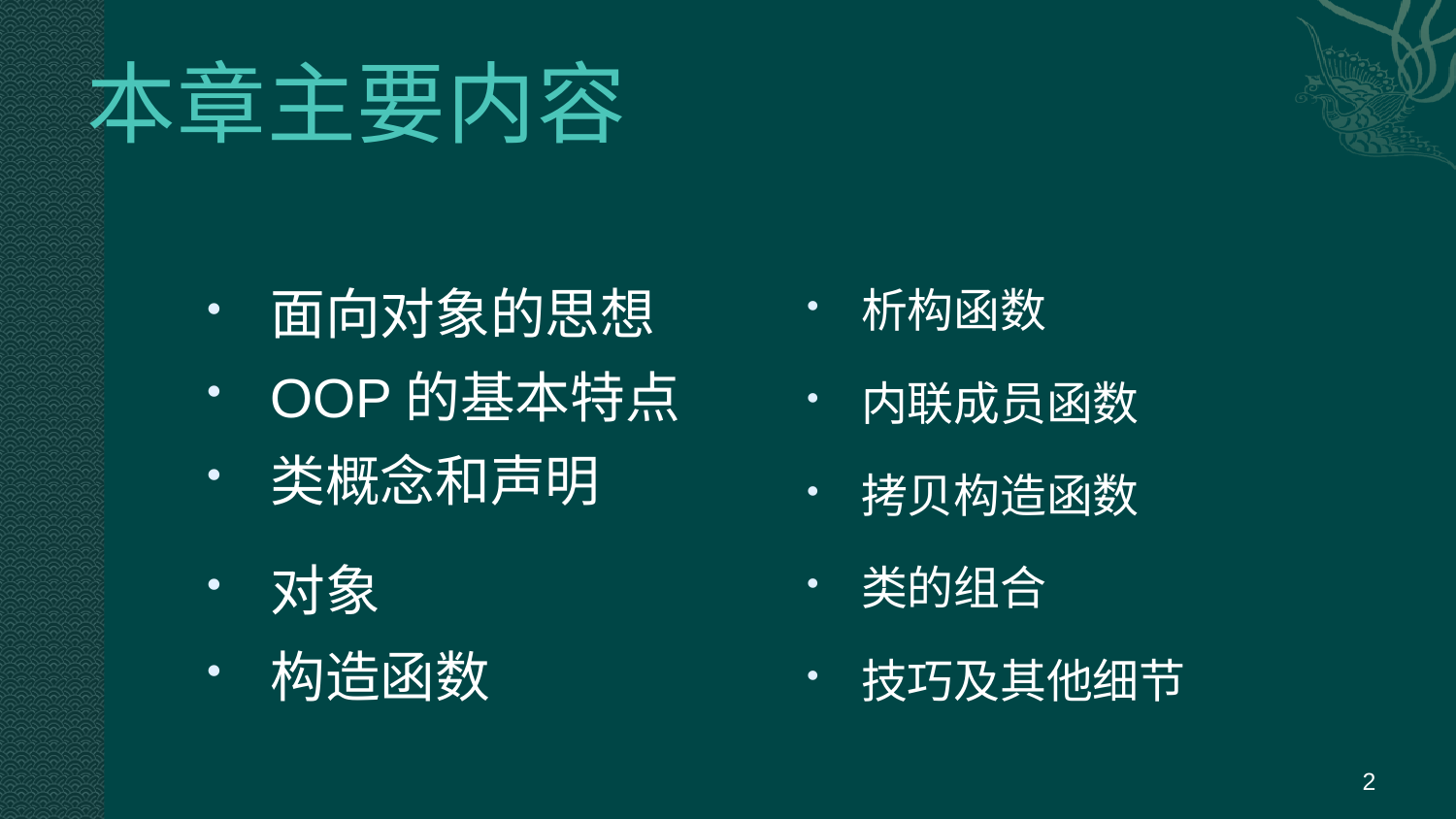

# 本章主要内容
面向对象的思想
OOP的基本特点
类概念和声明
对象
构造函数
析构函数
内联成员函数
拷贝构造函数
类的组合
技巧及其他细节
2